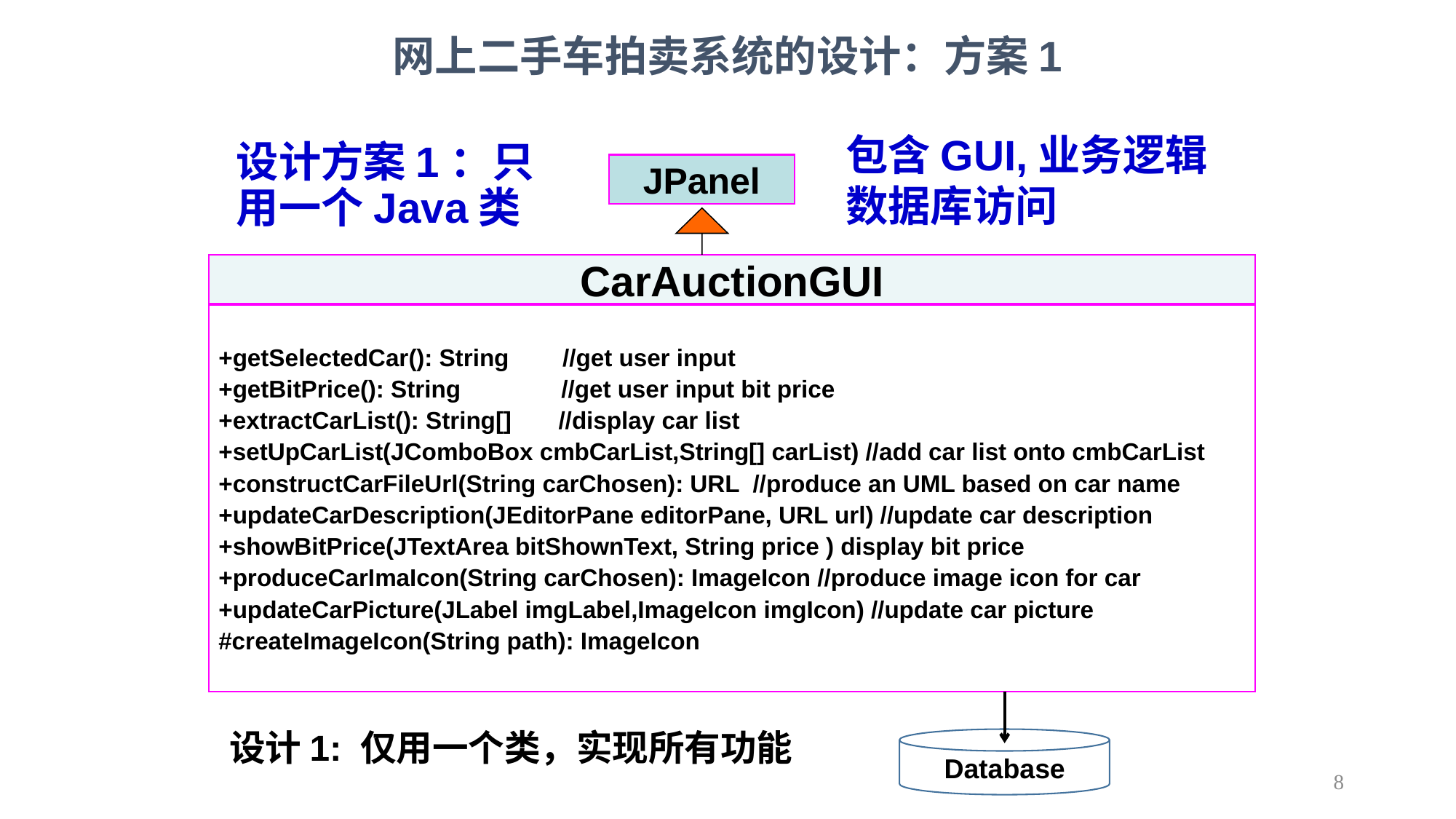

网上二手车拍卖系统的设计：方案1
包含GUI,业务逻辑
数据库访问
# 设计方案1：只 用一个Java类
JPanel

CarAuctionGUI
+getSelectedCar(): String        //get user input
+getBitPrice(): String               //get user input bit price
+extractCarList(): String[]       //display car list
+setUpCarList(JComboBox cmbCarList,String[] carList) //add car list onto cmbCarList
+constructCarFileUrl(String carChosen): URL  //produce an UML based on car name
+updateCarDescription(JEditorPane editorPane, URL url) //update car description
+showBitPrice(JTextArea bitShownText, String price ) display bit price
+produceCarImaIcon(String carChosen): ImageIcon //produce image icon for car
+updateCarPicture(JLabel imgLabel,ImageIcon imgIcon) //update car picture
#createImageIcon(String path): ImageIcon
Database
设计1: 仅用一个类，实现所有功能
8